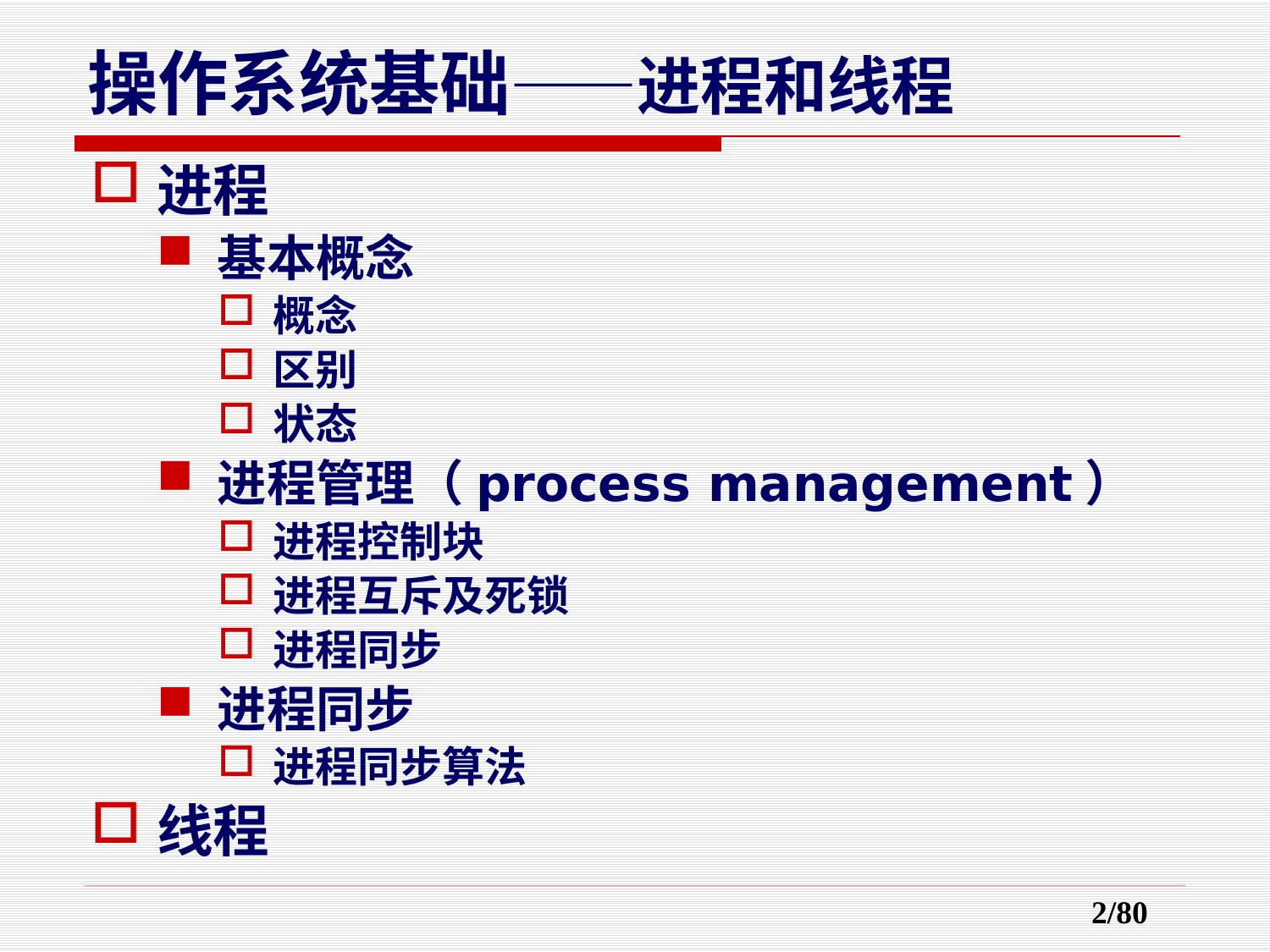

# 操作系统基础——进程和线程
进程
基本概念
概念
区别
状态
进程管理（process management）
进程控制块
进程互斥及死锁
进程同步
进程同步
进程同步算法
线程